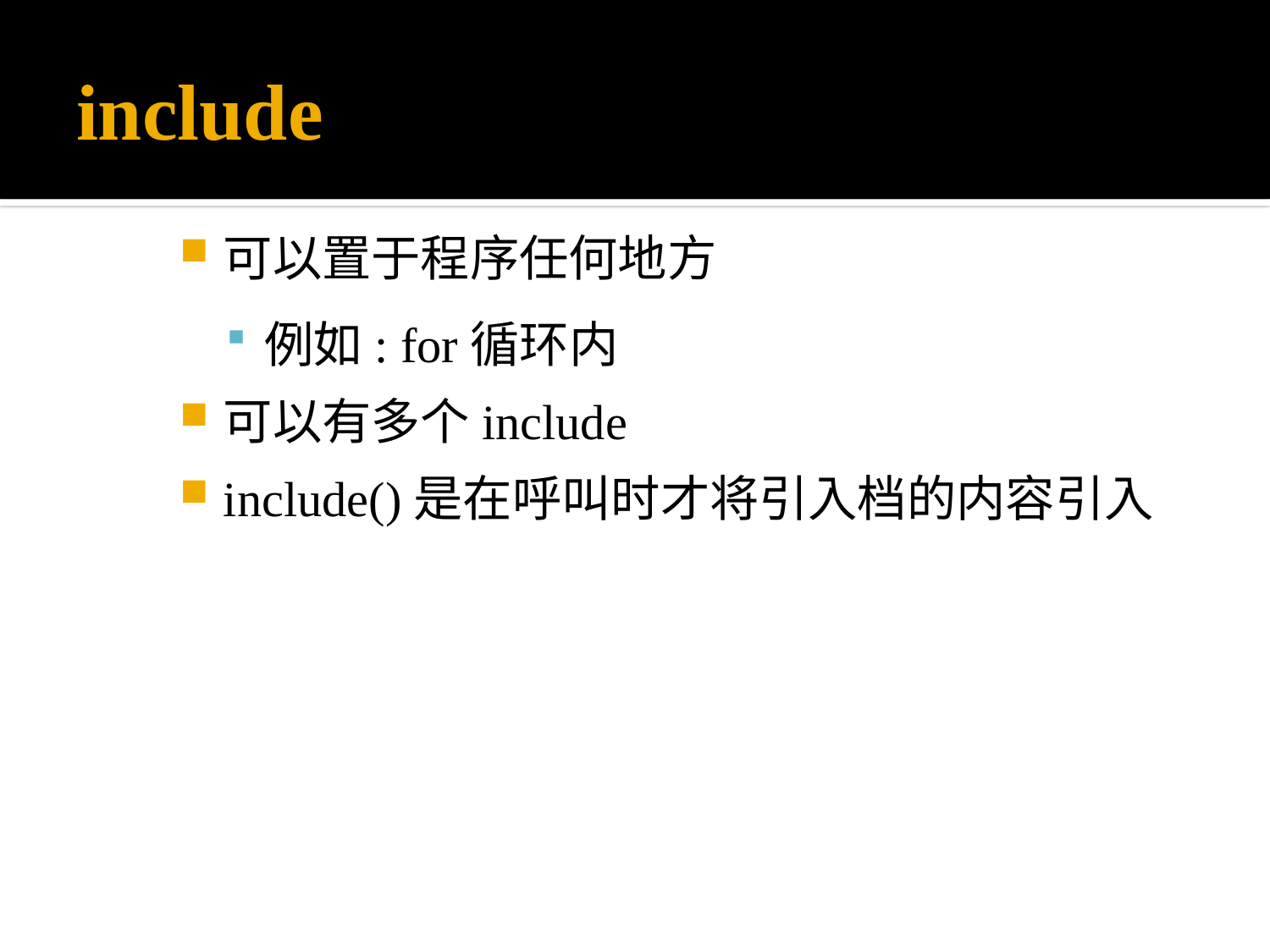

include
可以置于程序任何地方
例如: for循环内
可以有多个include
include()是在呼叫时才将引入档的内容引入